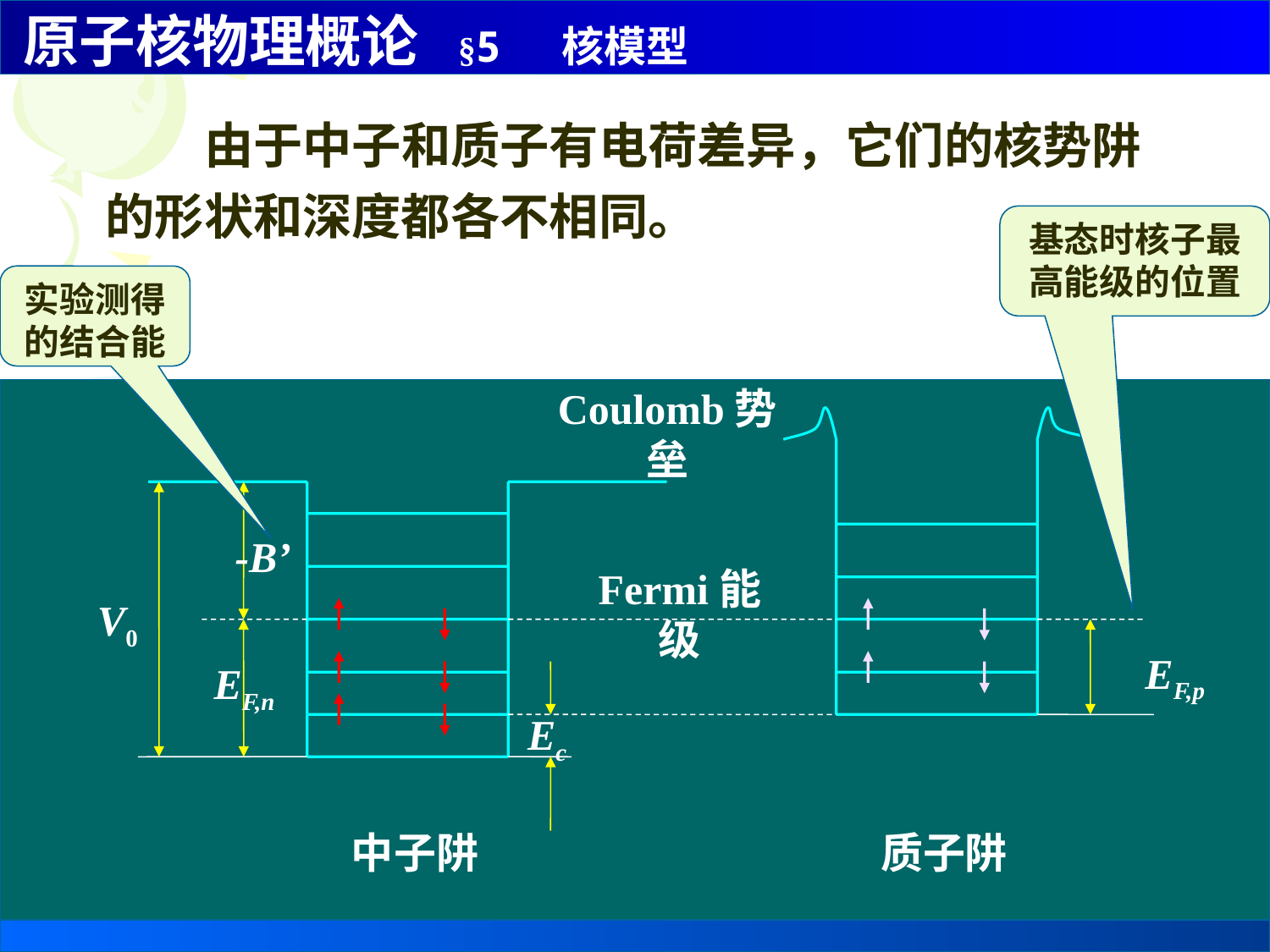

由于中子和质子有电荷差异，它们的核势阱的形状和深度都各不相同。
基态时核子最高能级的位置
实验测得的结合能
Coulomb势垒

-B’

Fermi能级

V0

EF,p
EF,n

Ec

中子阱
质子阱